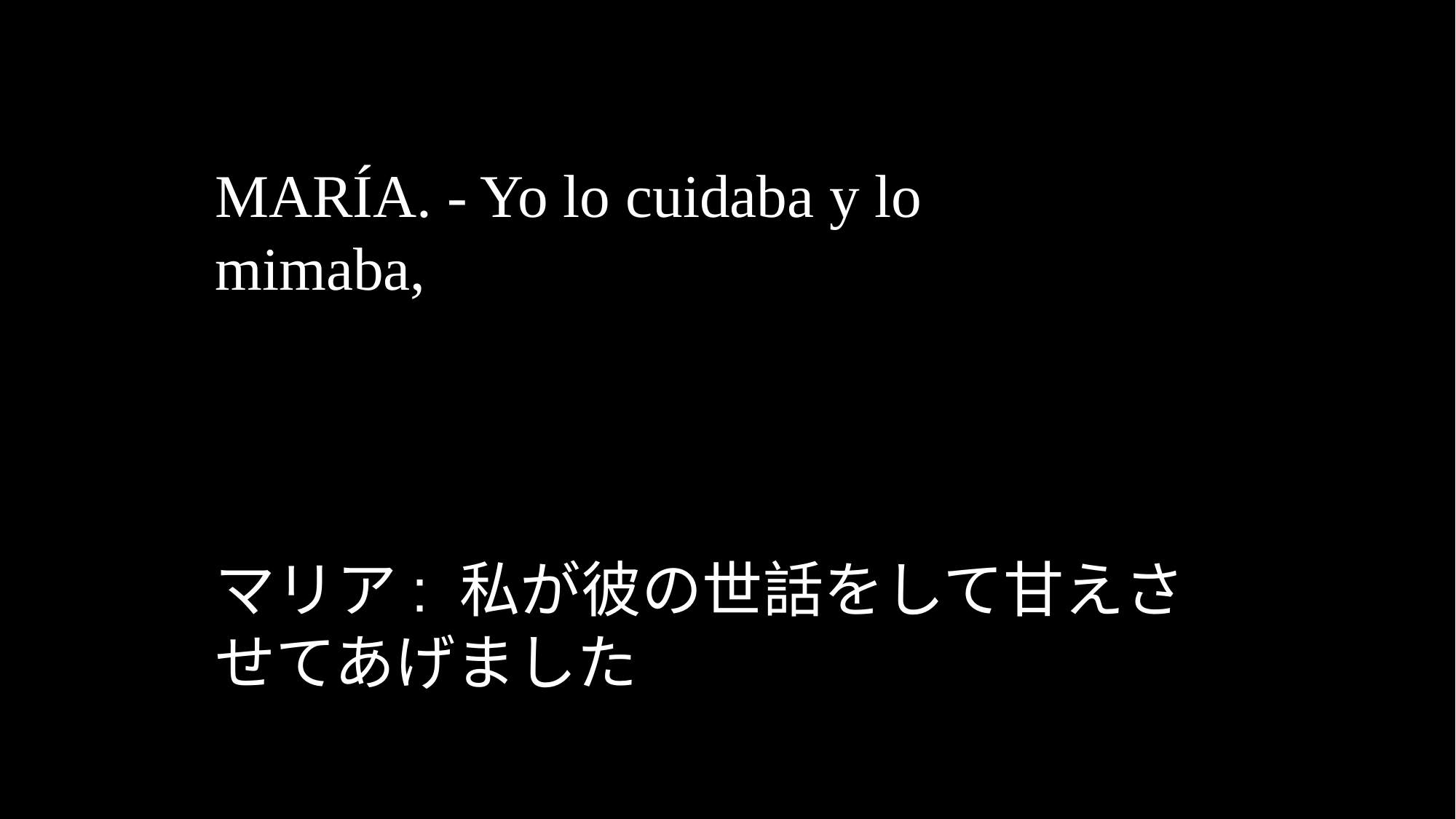

MARÍA. - Yo lo cuidaba y lo mimaba,

マリア: 私が彼の世話をして甘えさせてあげました